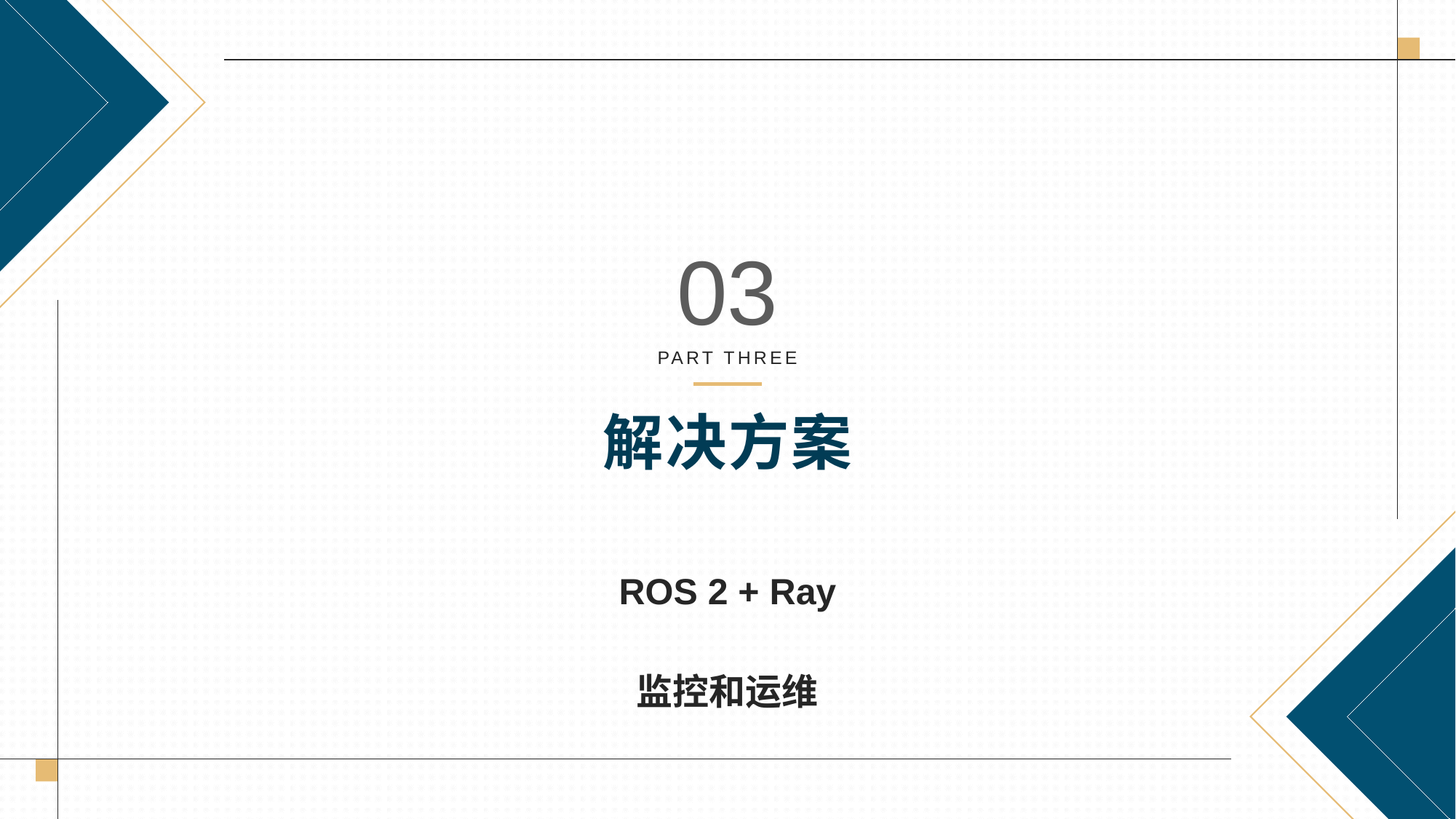

03
PART THREE
解决方案
ROS 2 + Ray
监控和运维